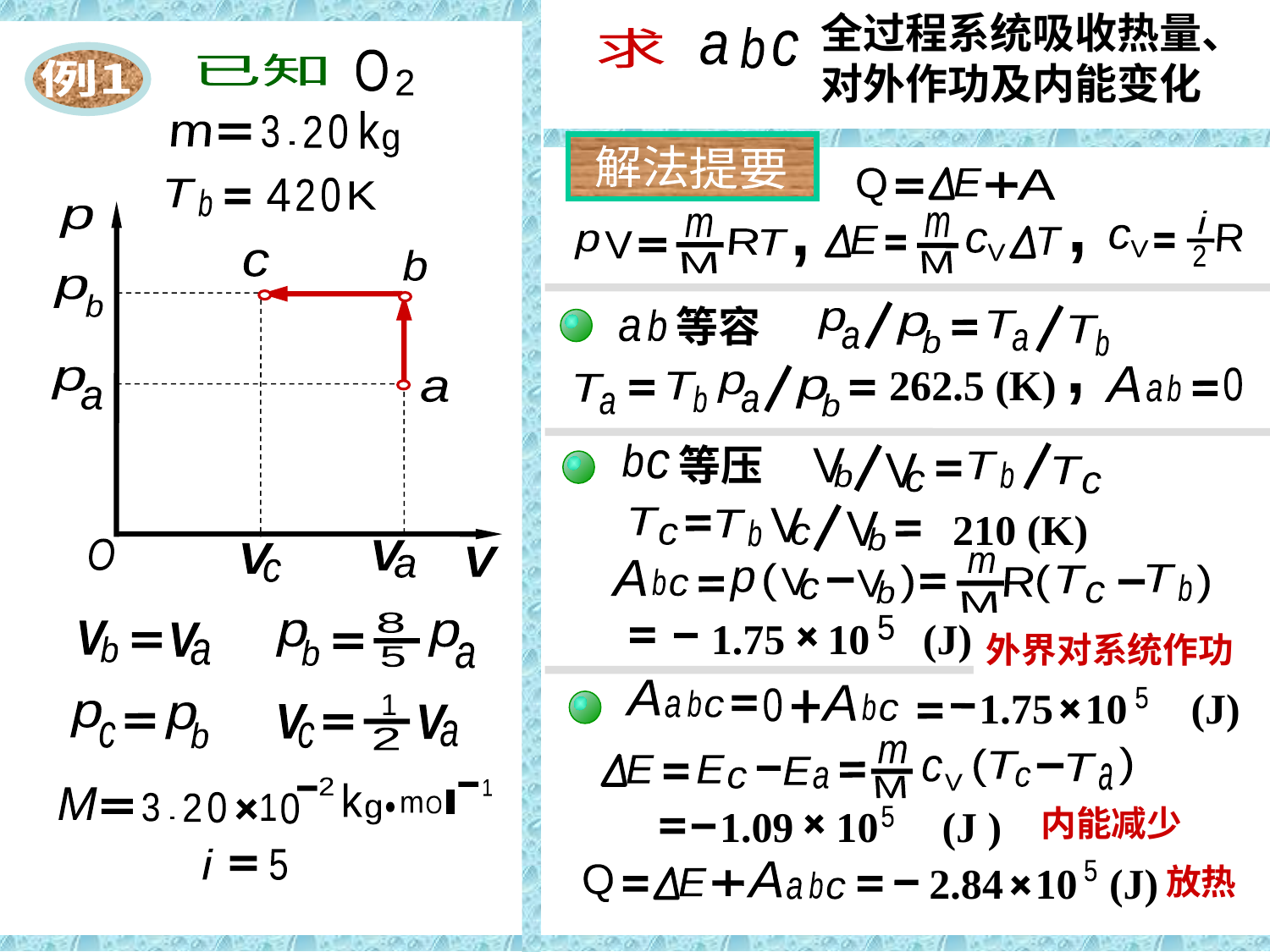

例

全过程系统吸收热量、对外作功及内能变化
b
求
c
a

例1
O
2
已知
k
g
0
2
3

m
.
0
2
4
T
b
K

p

c

b

a

p

b
p
a

O
V
a
V
c
V
8
p
b
p
a
V
b
V
a

5
1
p
c
p
b
V
V
a

c
2
2
1
k
g

M

l
O
m

0
3
0
2
1

.
i
5

解法
提要
Q
E

A

i
R

2
m
m
c
V
E

T

R
c
V
T

p
V

,

,
M
M

等容

p

b
a
T
p
T

a
a
b
b
262.5 (K)

p
a
p
b
A
0
T
b
T
b
a

,
a

等压

b
c

V
b

T
b
V
T
c

c
210 (K)

T
c
V
T
b
V
b

c
m
A
b
c
(
T
b
(
)
T
c

)
p
R
V
V

c

b

M
1.75    10     (J)
5

外界对系统作功

1.75   10      (J)
A
b
a
c
A
b
c
5
0

m
)
(
T
T
a
E
E

c
E

a
c
c

V
M
1.09    10      (J )
内能减少
5

2.84   10   (J)
5
A
b
a
c
Q
E

放热